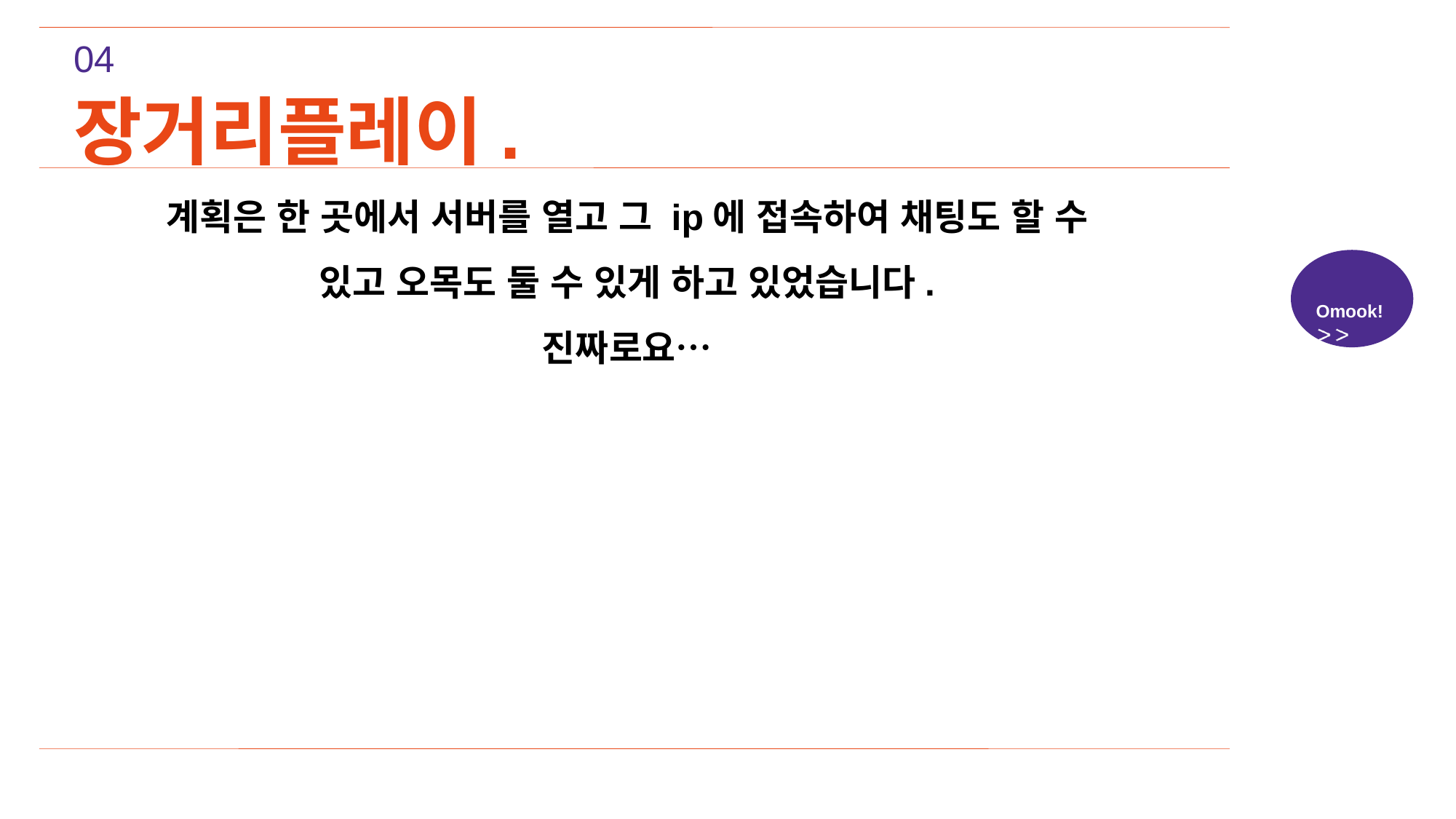

04
장거리플레이.
계획은 한 곳에서 서버를 열고 그 ip에 접속하여 채팅도 할 수 있고 오목도 둘 수 있게 하고 있었습니다.
진짜로요…

Omook!